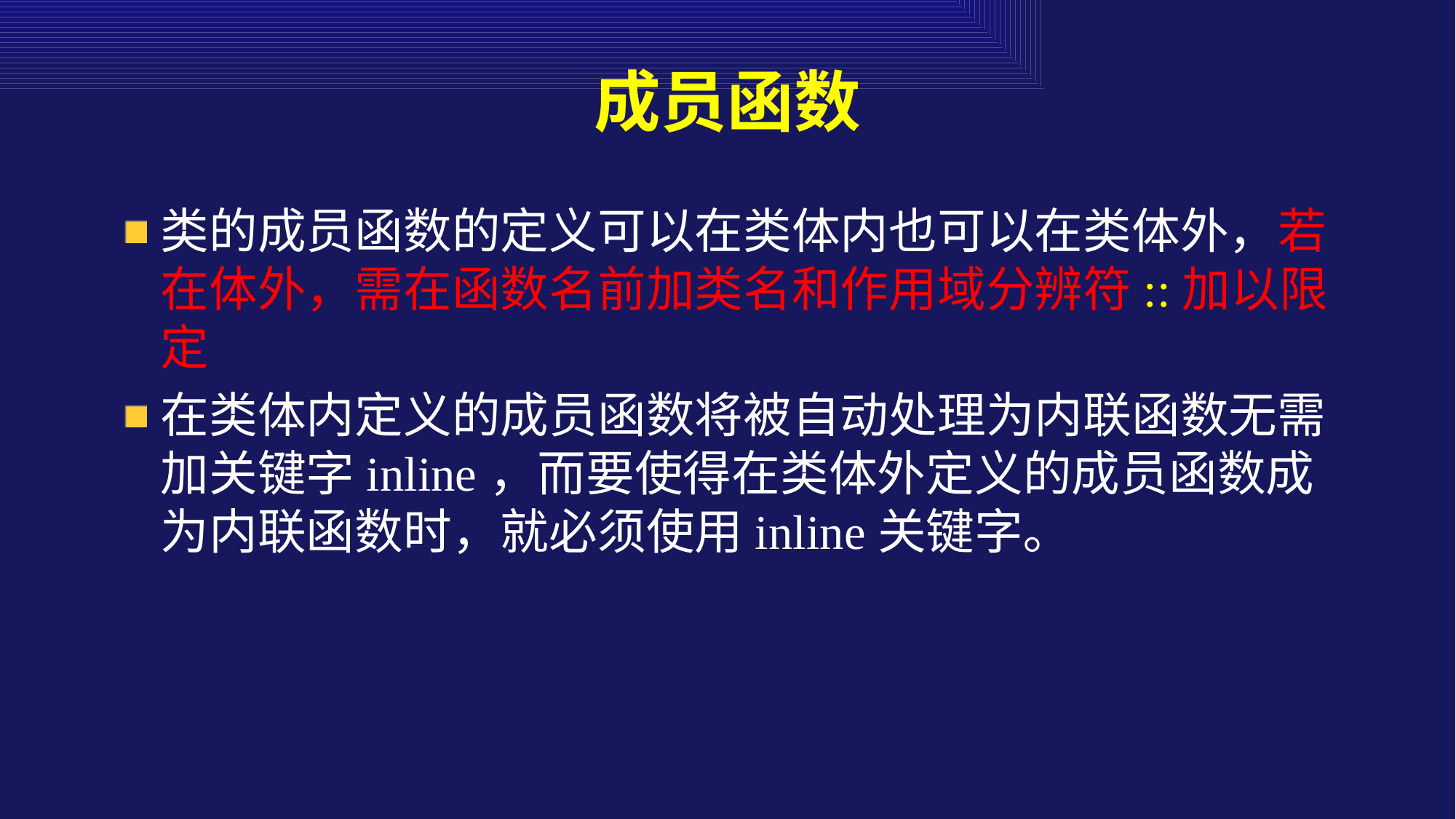

# 成员函数
类的成员函数的定义可以在类体内也可以在类体外，若在体外，需在函数名前加类名和作用域分辨符::加以限定
在类体内定义的成员函数将被自动处理为内联函数无需加关键字inline，而要使得在类体外定义的成员函数成为内联函数时，就必须使用inline关键字｡